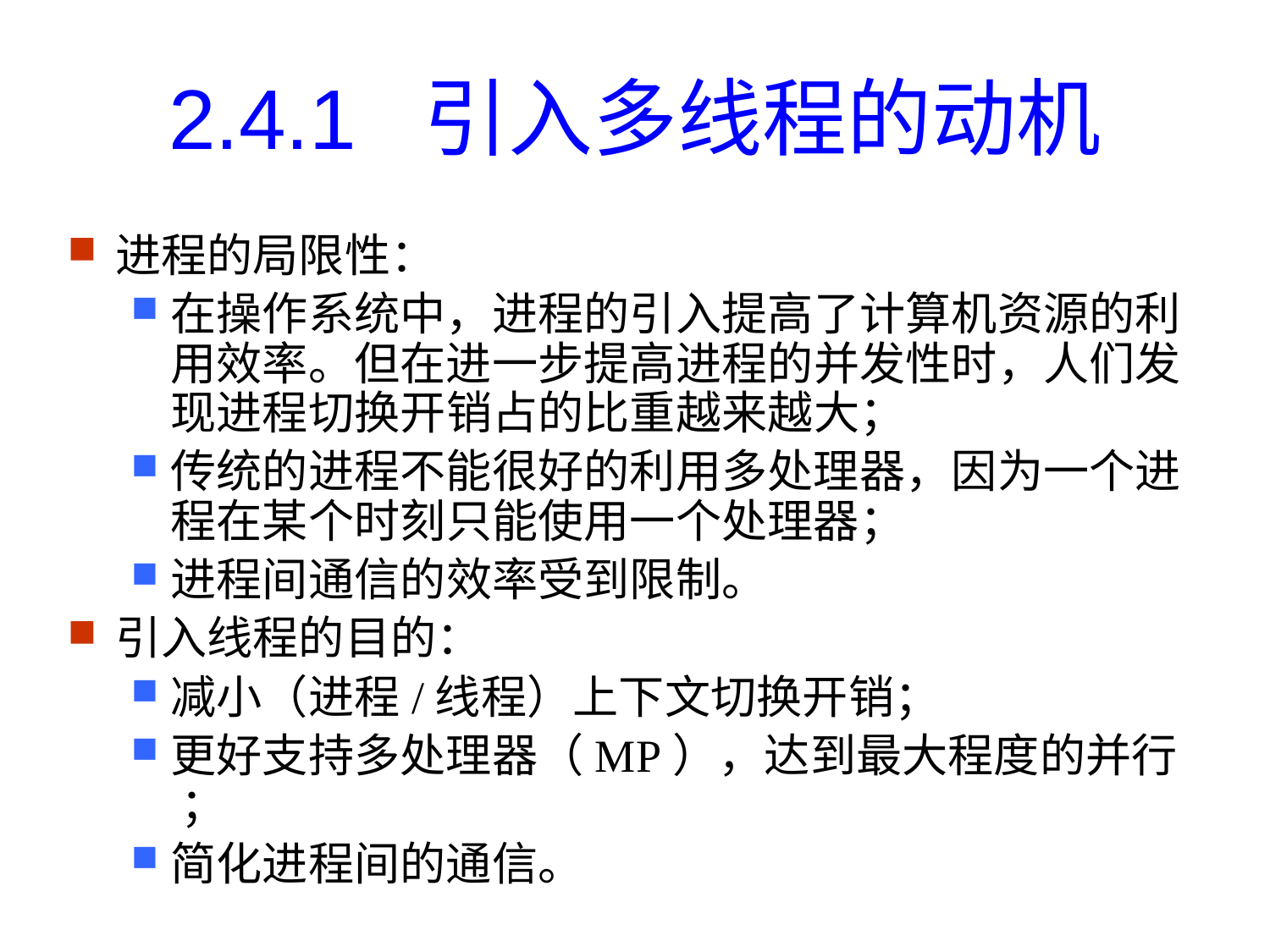

# 2.4.1  引入多线程的动机
进程的局限性：
在操作系统中，进程的引入提高了计算机资源的利用效率。但在进一步提高进程的并发性时，人们发现进程切换开销占的比重越来越大；
传统的进程不能很好的利用多处理器，因为一个进程在某个时刻只能使用一个处理器；
进程间通信的效率受到限制。
引入线程的目的：
减小（进程/线程）上下文切换开销；
更好支持多处理器（MP），达到最大程度的并行 ；
简化进程间的通信。